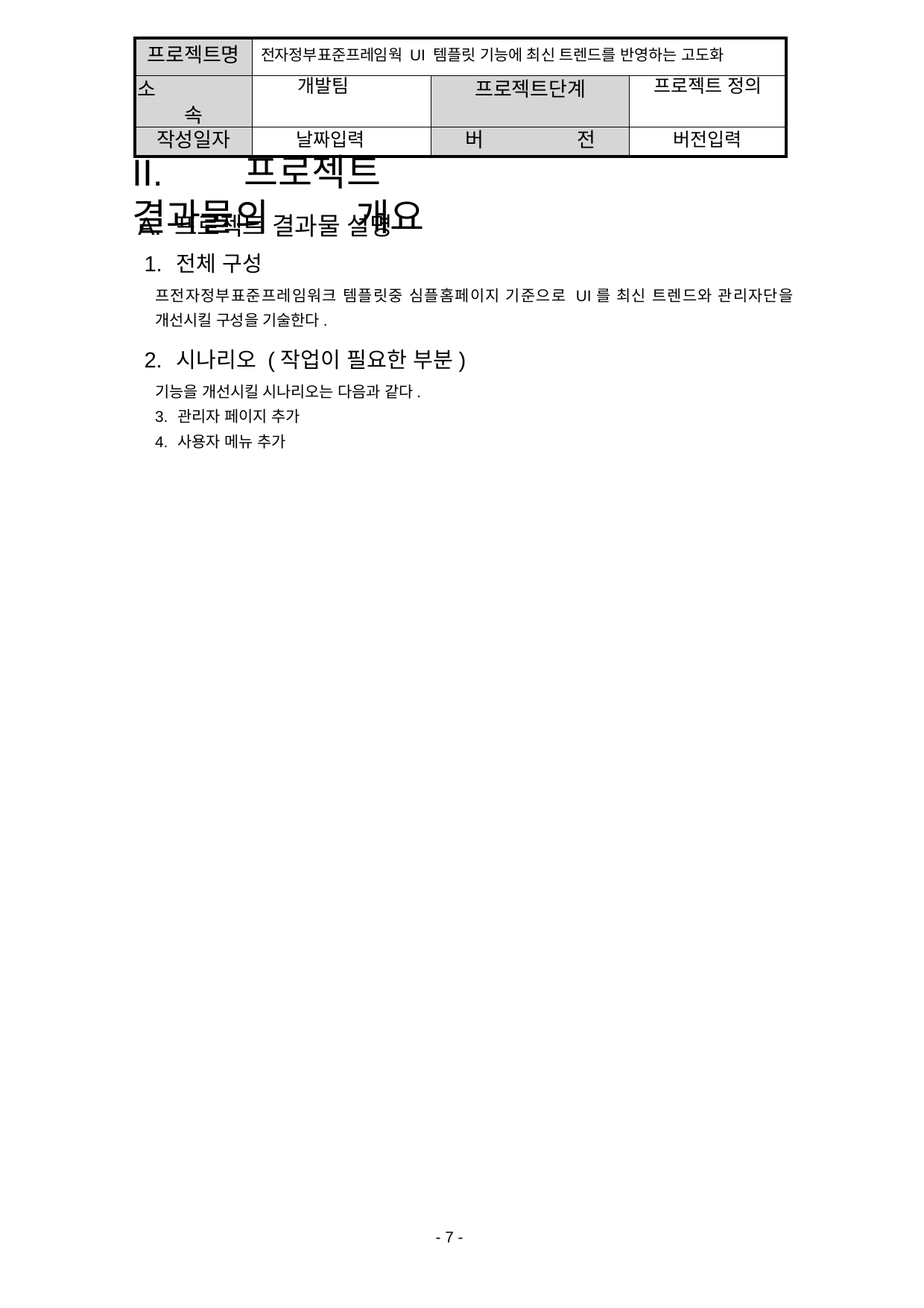

| 프로젝트명 | 전자정부표준프레임웍 UI 템플릿 기능에 최신 트렌드를 반영하는 고도화 |  |  |
| --- | --- | --- | --- |
| 소 속 | 개발팀 | 프로젝트단계 | 프로젝트 정의 |
| 작성일자 | 날짜입력 | 버 전 | 버전입력 |
# II.	프로젝트	결과물의	개요
A. 프로젝트 결과물 설명
전체 구성
프전자정부표준프레임워크 템플릿중 심플홈페이지 기준으로 UI를 최신 트렌드와 관리자단을 개선시킬 구성을 기술한다.

시나리오 (작업이 필요한 부분)
기능을 개선시킬 시나리오는 다음과 같다.
관리자 페이지 추가
사용자 메뉴 추가
- 7 -